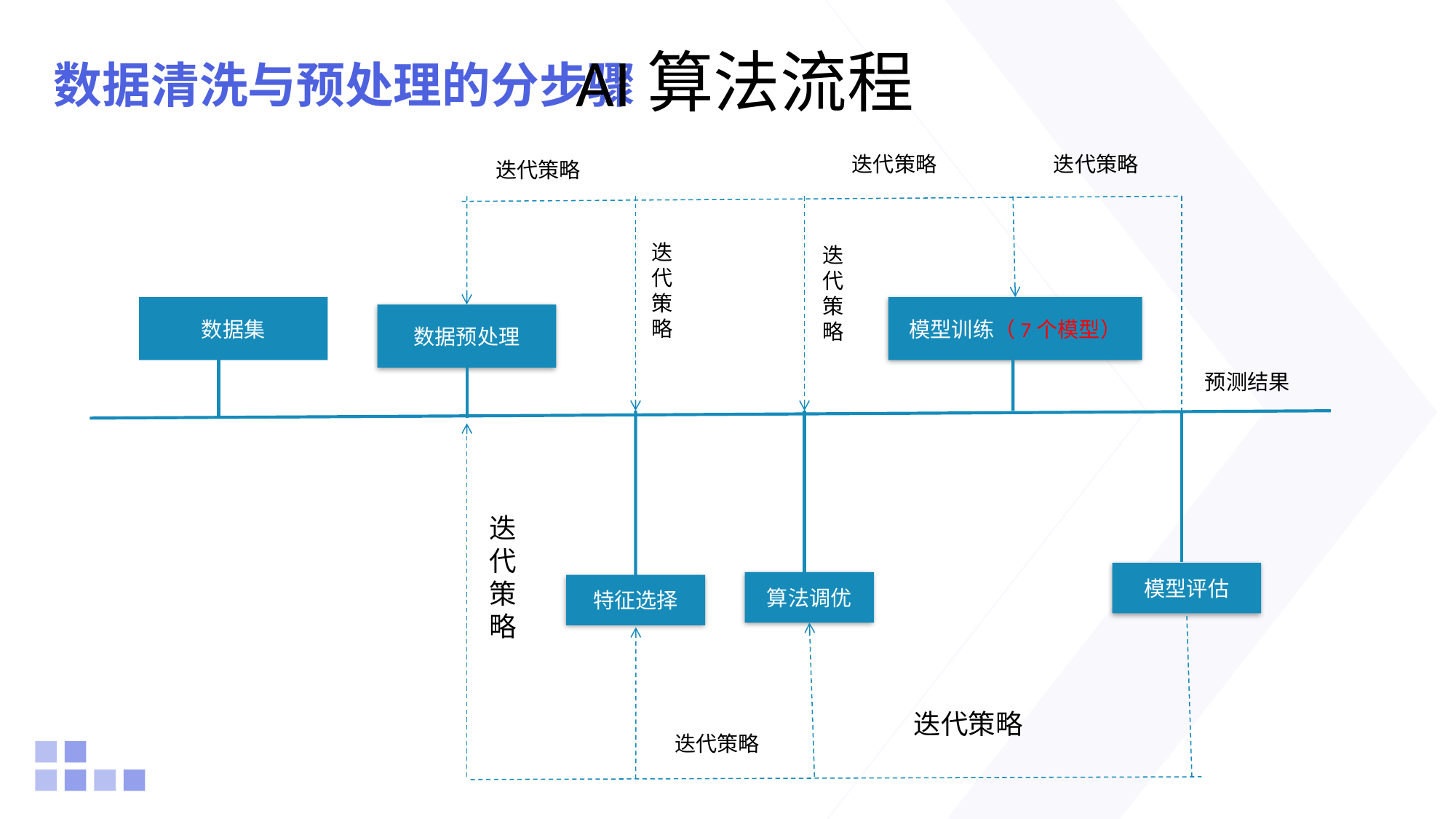

AI算法流程
# 数据清洗与预处理的分步骤

迭代策略

迭代策略

迭代策略

迭代策略
迭
代
策
略
数据集
模型训练（7个模型）
数据预处理
预测结果
迭代策略
模型评估
算法调优
特征选择
迭代策略
迭代策略